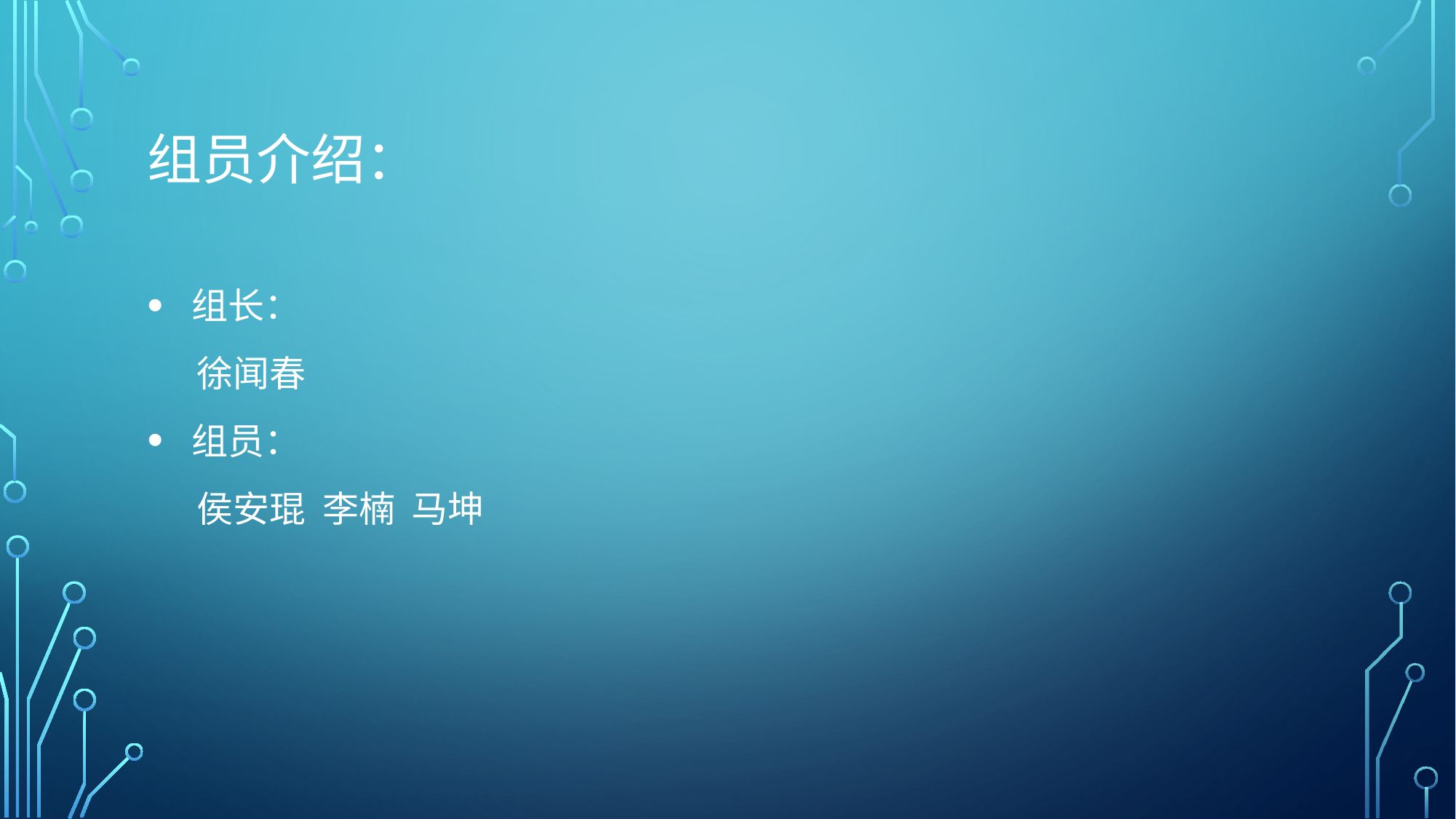

# 组员介绍：
 组长：
     徐闻春
 组员：
     侯安琨  李楠  马坤